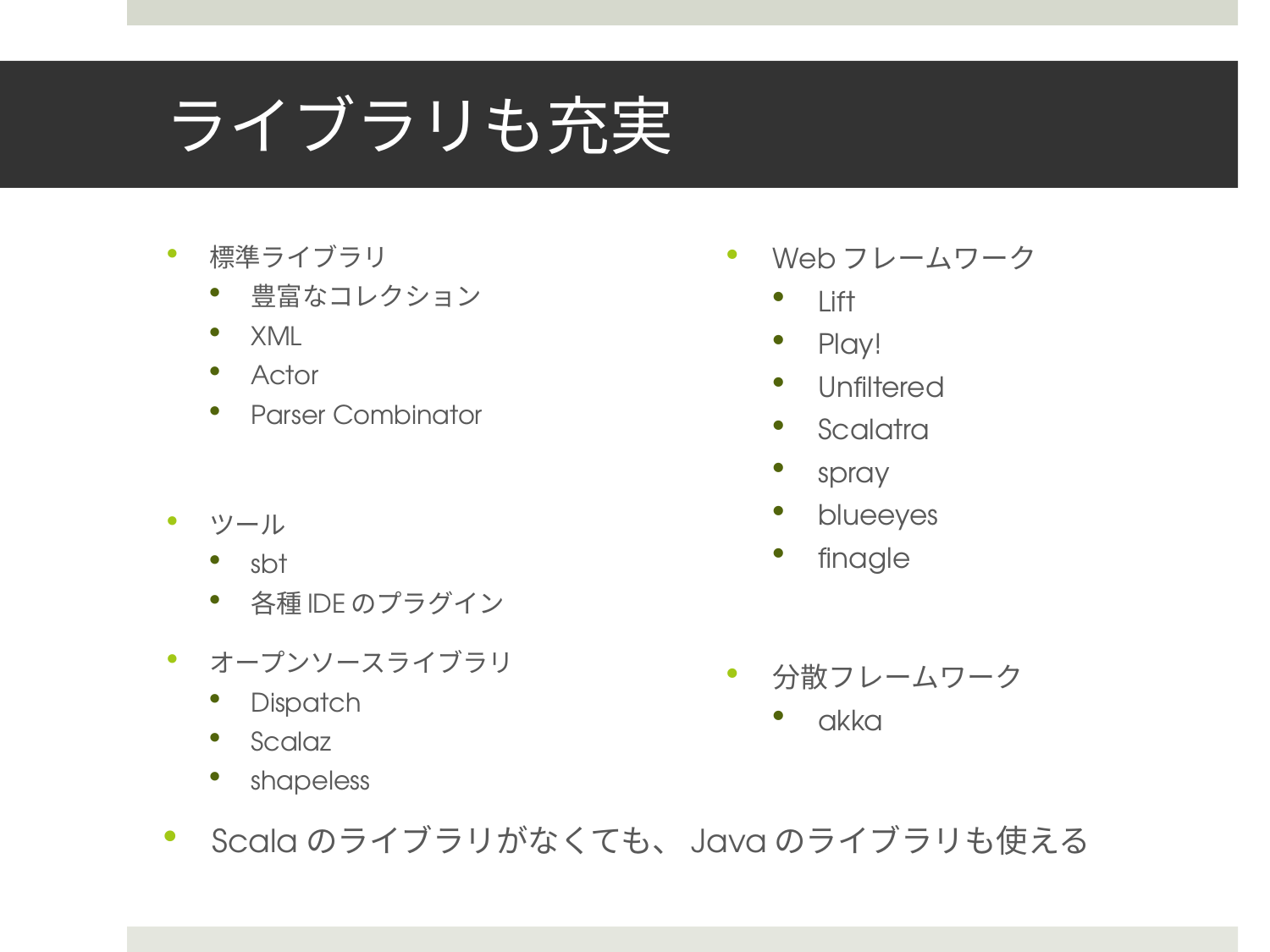

# ライブラリも充実
標準ライブラリ
豊富なコレクション
XML
Actor
Parser Combinator

ツール
sbt
各種IDEのプラグイン
オープンソースライブラリ
Dispatch
Scalaz
shapeless

Webフレームワーク
Lift
Play!
Unfiltered
Scalatra
spray
blueeyes
finagle

分散フレームワーク
akka
Scalaのライブラリがなくても、Javaのライブラリも使える